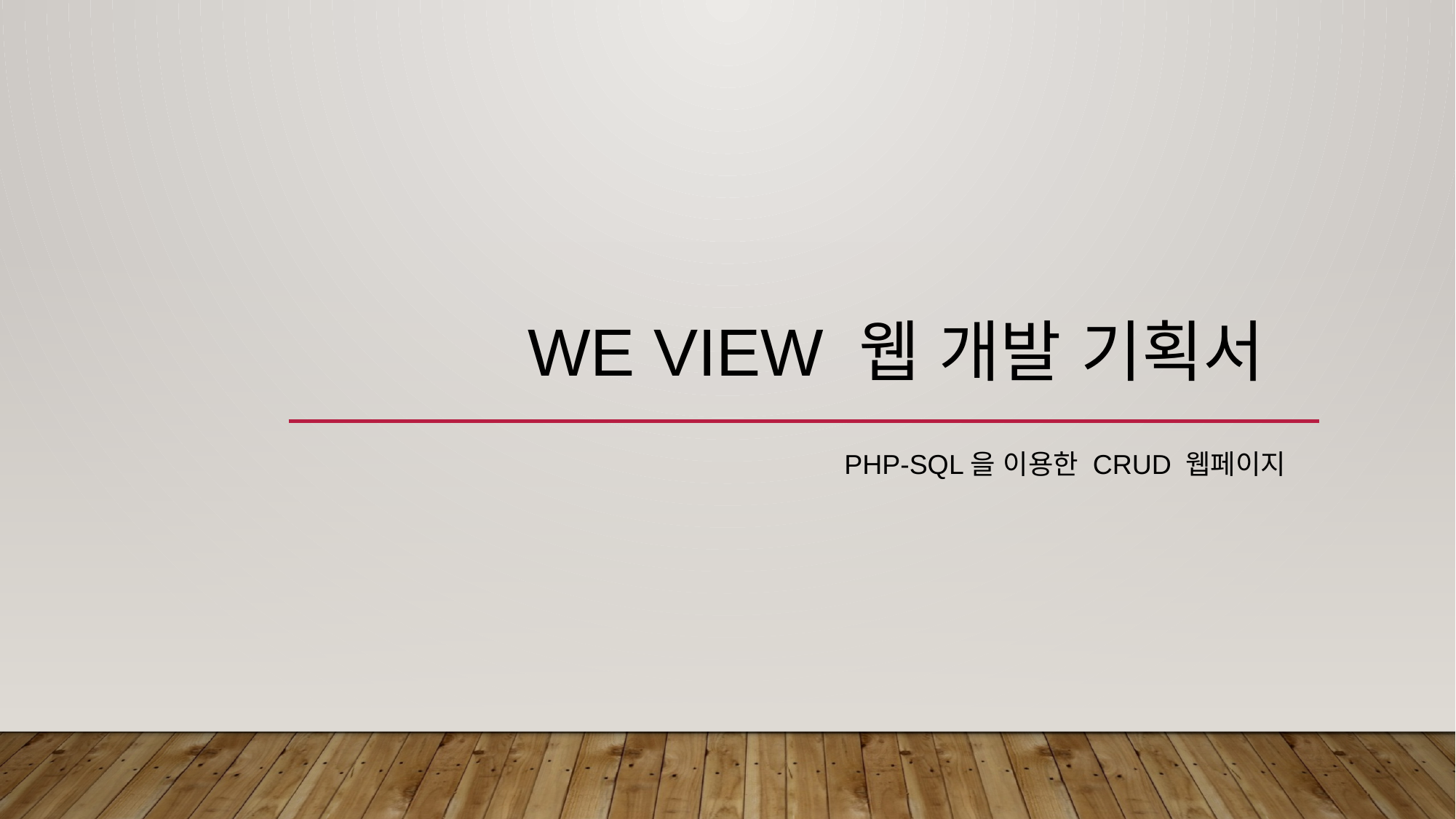

WE VIEW 웹 개발 기획서
PHP-SQL을 이용한 CRUD 웹페이지